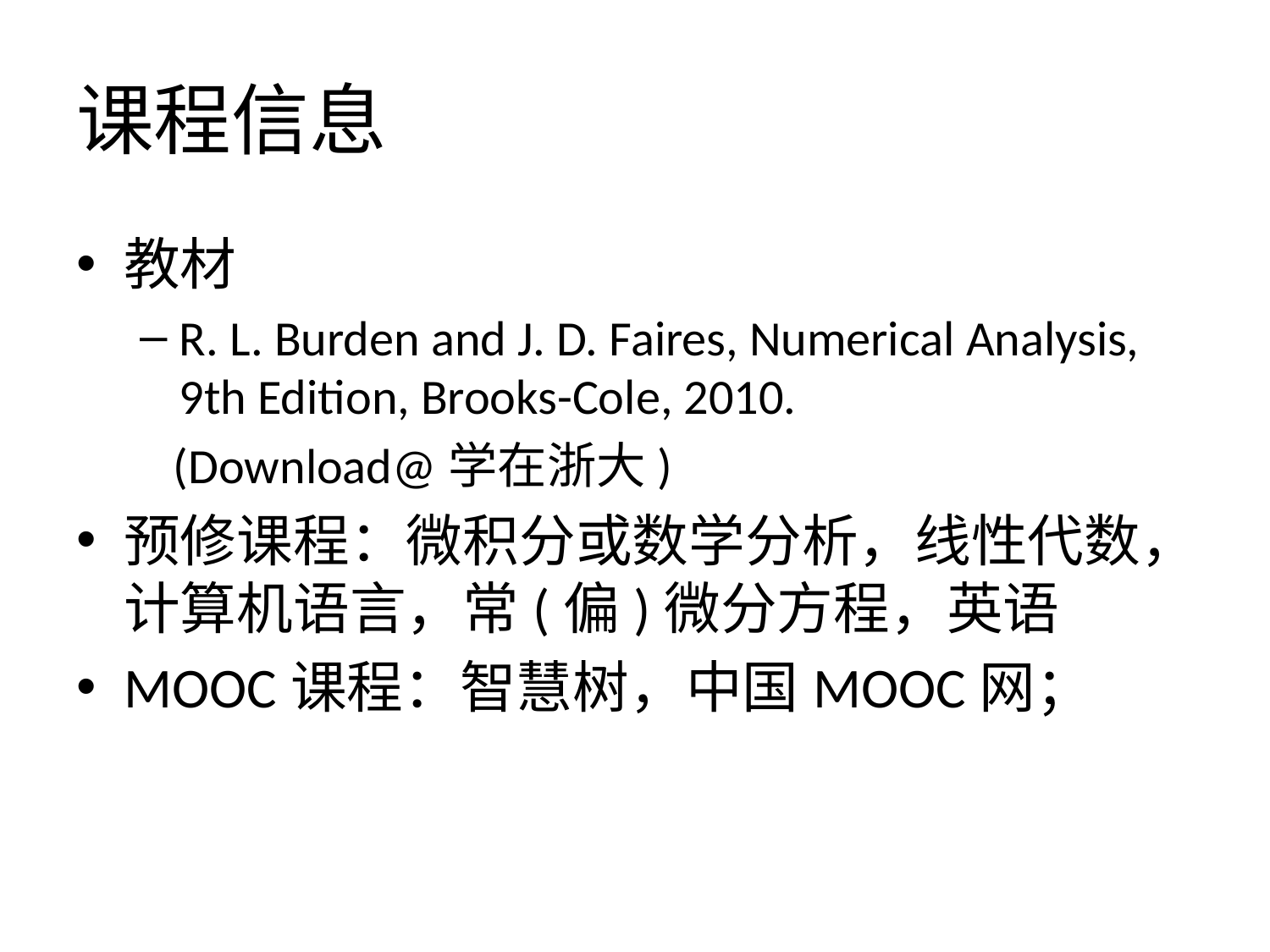

# 课程信息
教材
R. L. Burden and J. D. Faires, Numerical Analysis, 9th Edition, Brooks-Cole, 2010.
   (Download@学在浙大)
预修课程：微积分或数学分析，线性代数，计算机语言，常(偏)微分方程，英语
MOOC课程：智慧树，中国MOOC网；